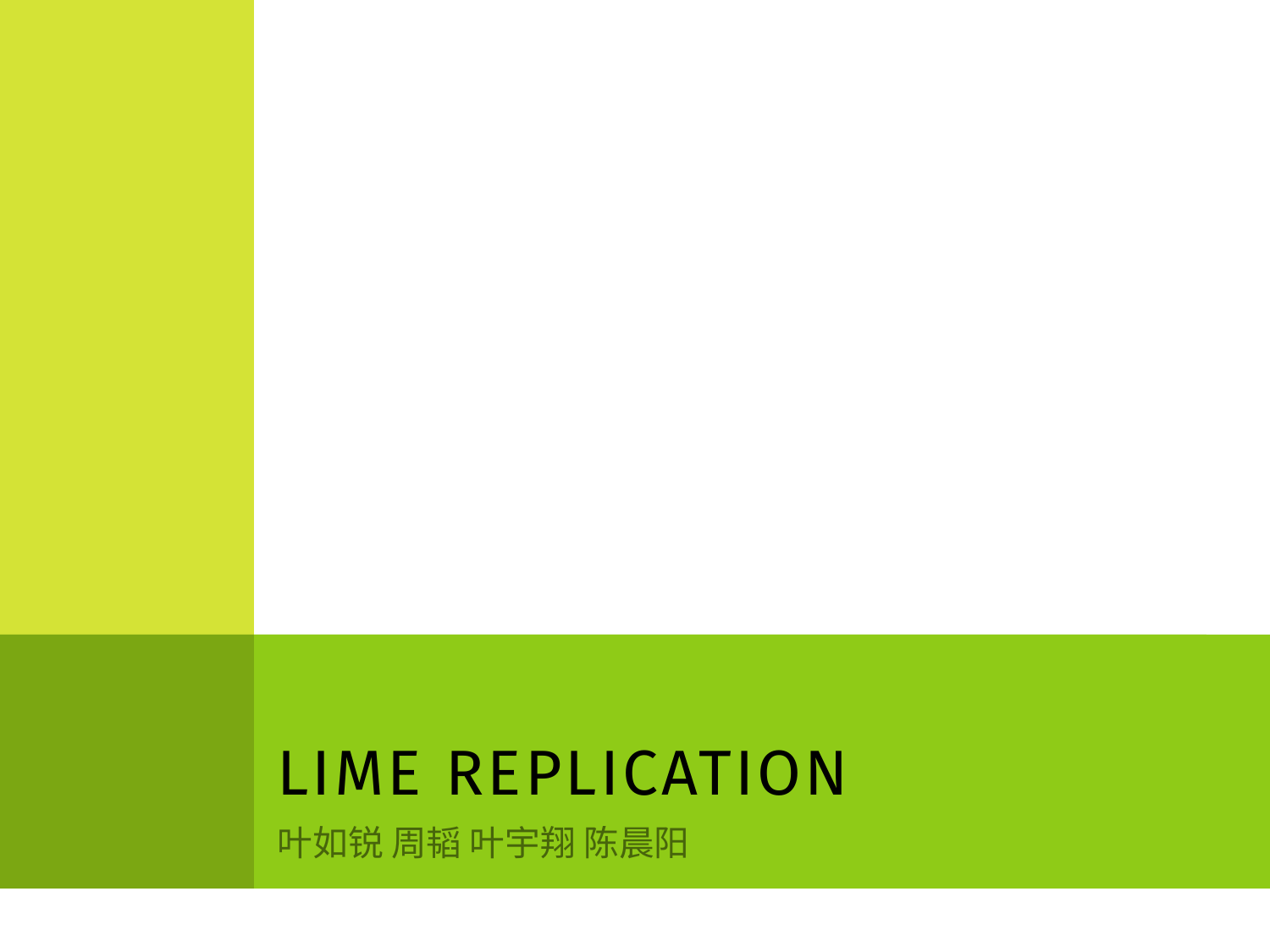

# LIME Replication
叶如锐 周韬 叶宇翔 陈晨阳